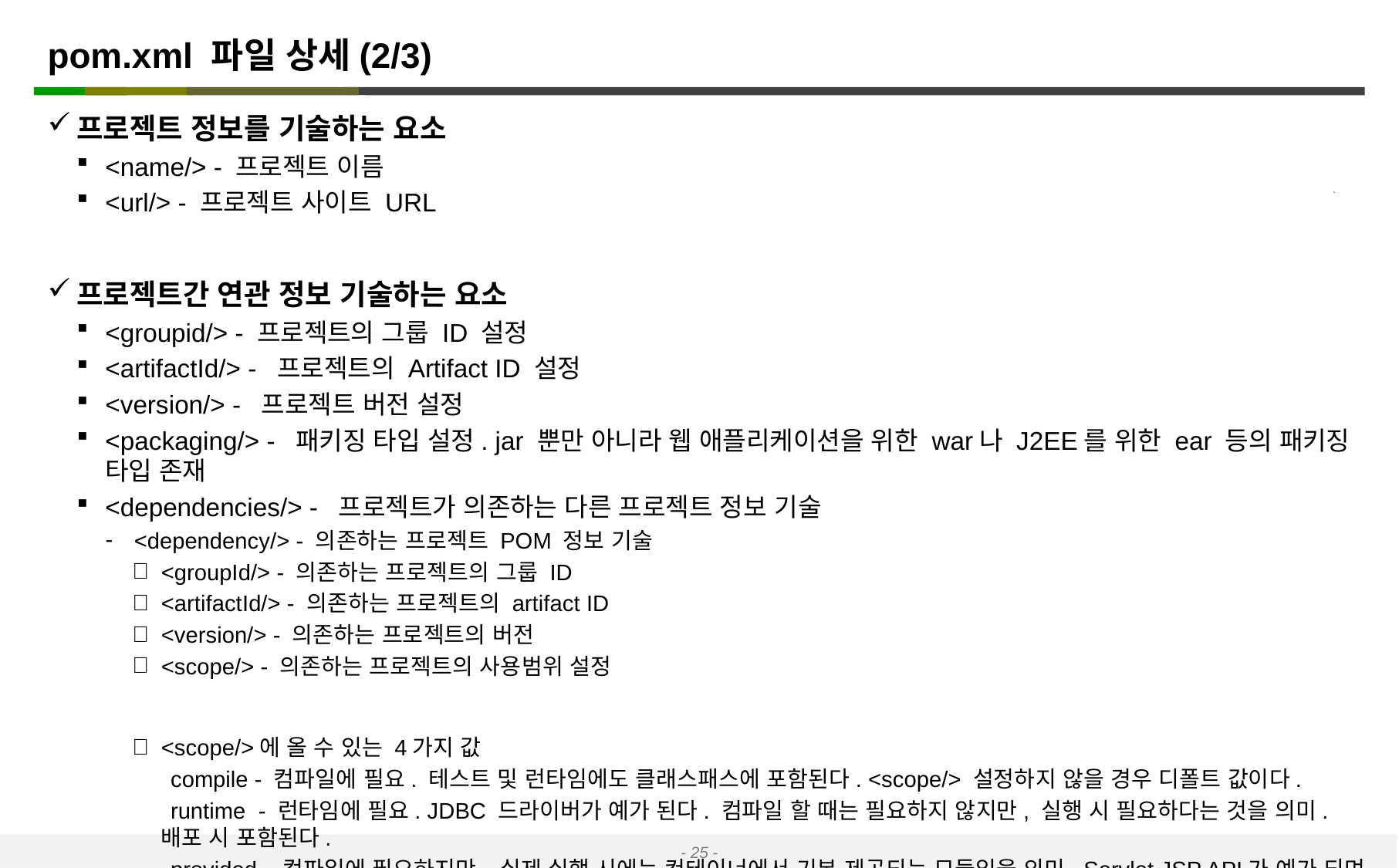

# pom.xml 파일 상세(2/3)
프로젝트 정보를 기술하는 요소
<name/> - 프로젝트 이름
<url/> - 프로젝트 사이트 URL

프로젝트간 연관 정보 기술하는 요소
<groupid/> - 프로젝트의 그룹 ID 설정
<artifactId/> -  프로젝트의 Artifact ID 설정
<version/> -  프로젝트 버전 설정
<packaging/> -  패키징 타입 설정. jar 뿐만 아니라 웹 애플리케이션을 위한 war나 J2EE를 위한 ear 등의 패키징 타입 존재
<dependencies/> -  프로젝트가 의존하는 다른 프로젝트 정보 기술
<dependency/> - 의존하는 프로젝트 POM 정보 기술
<groupId/> - 의존하는 프로젝트의 그룹 ID
<artifactId/> - 의존하는 프로젝트의 artifact ID
<version/> - 의존하는 프로젝트의 버전
<scope/> - 의존하는 프로젝트의 사용범위 설정

<scope/>에 올 수 있는 4가지 값
      compile - 컴파일에 필요. 테스트 및 런타임에도 클래스패스에 포함된다. <scope/> 설정하지 않을 경우 디폴트 값이다.
      runtime  - 런타임에 필요. JDBC 드라이버가 예가 된다. 컴파일 할 때는 필요하지 않지만, 실행 시 필요하다는 것을 의미. 배포 시 포함된다.
      provided - 컴파일에 필요하지만, 실제 실행 시에는 컨테이너에서 기본 제공되는 모듈임을 의미. Servlet,JSP API가 예가 되며 배포 시 제외된다.
      test         - 테스트 코드를 컴파일 할 때 필요한 모듈을 의미. Mock 테스트를 위한 ㅁ모듈이 예가 되며 배포 시 제외된다.